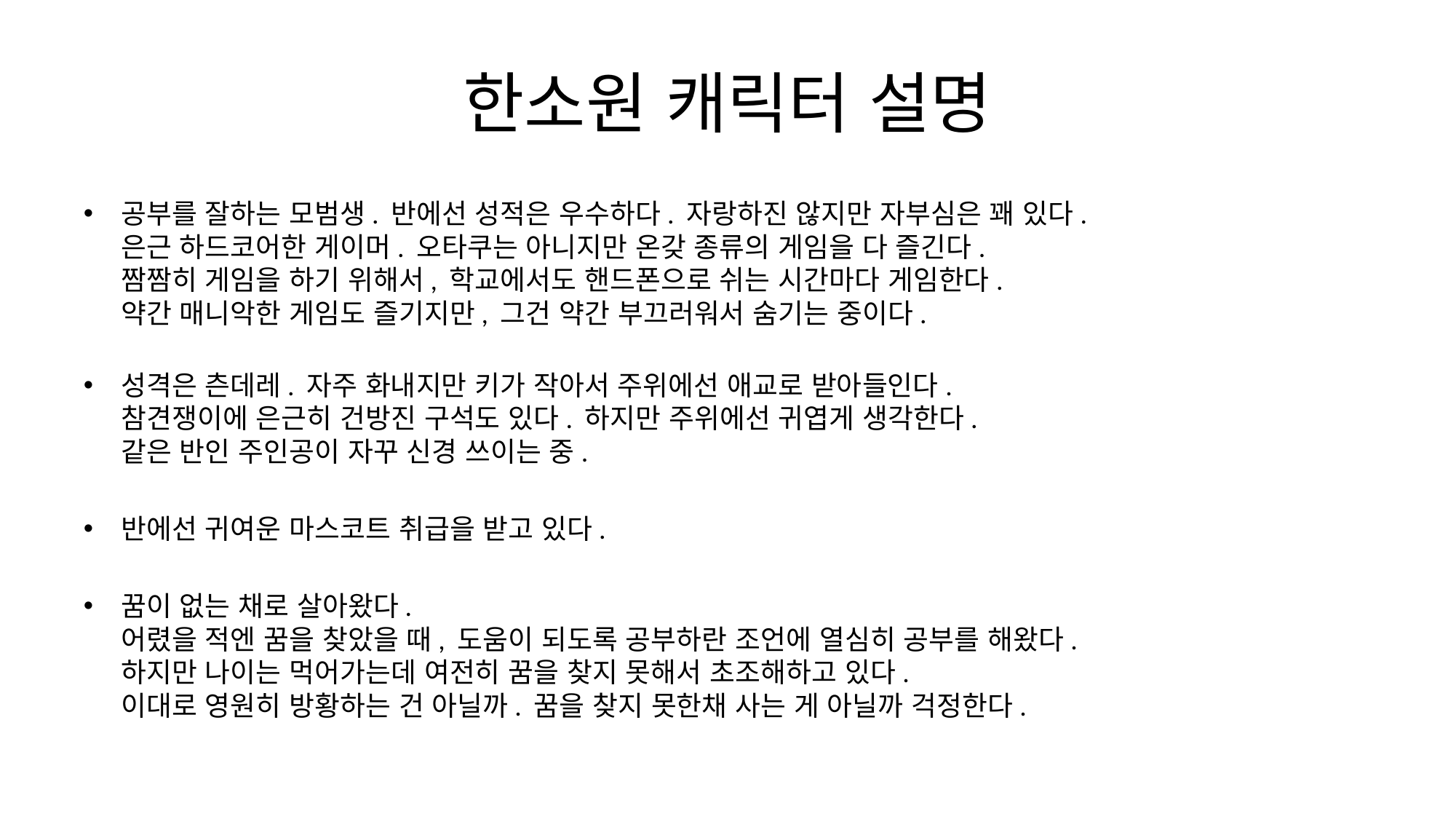

# 한소원 캐릭터 설명
공부를 잘하는 모범생. 반에선 성적은 우수하다. 자랑하진 않지만 자부심은 꽤 있다.
은근 하드코어한 게이머. 오타쿠는 아니지만 온갖 종류의 게임을 다 즐긴다.
짬짬히 게임을 하기 위해서, 학교에서도 핸드폰으로 쉬는 시간마다 게임한다.
약간 매니악한 게임도 즐기지만, 그건 약간 부끄러워서 숨기는 중이다.
성격은 츤데레. 자주 화내지만 키가 작아서 주위에선 애교로 받아들인다.
참견쟁이에 은근히 건방진 구석도 있다. 하지만 주위에선 귀엽게 생각한다.
같은 반인 주인공이 자꾸 신경 쓰이는 중.

반에선 귀여운 마스코트 취급을 받고 있다.

꿈이 없는 채로 살아왔다.
어렸을 적엔 꿈을 찾았을 때, 도움이 되도록 공부하란 조언에 열심히 공부를 해왔다.
하지만 나이는 먹어가는데 여전히 꿈을 찾지 못해서 초조해하고 있다.
이대로 영원히 방황하는 건 아닐까. 꿈을 찾지 못한채 사는 게 아닐까 걱정한다.